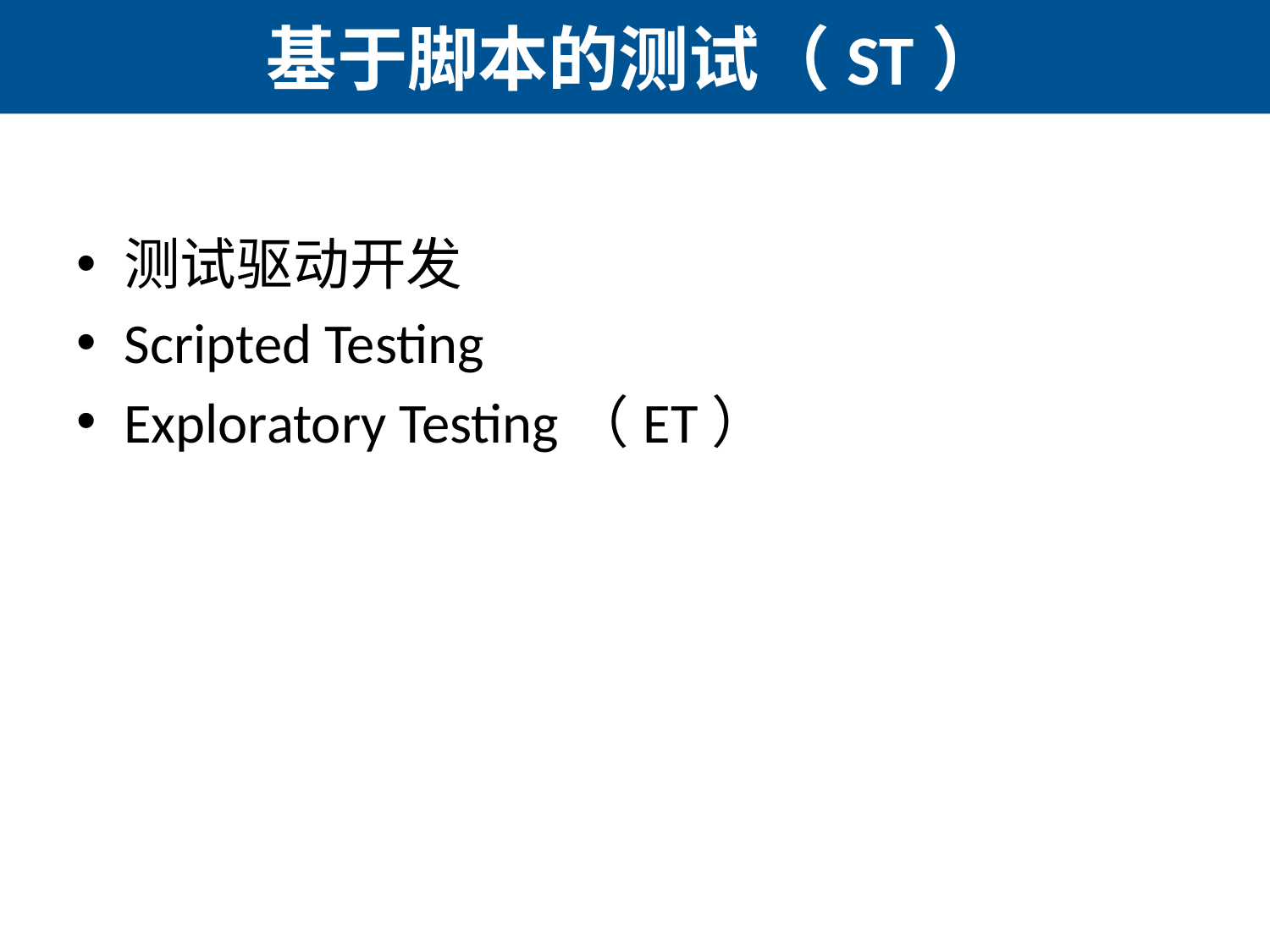

# 基于脚本的测试（ST）
测试驱动开发
Scripted Testing
Exploratory Testing（ET）